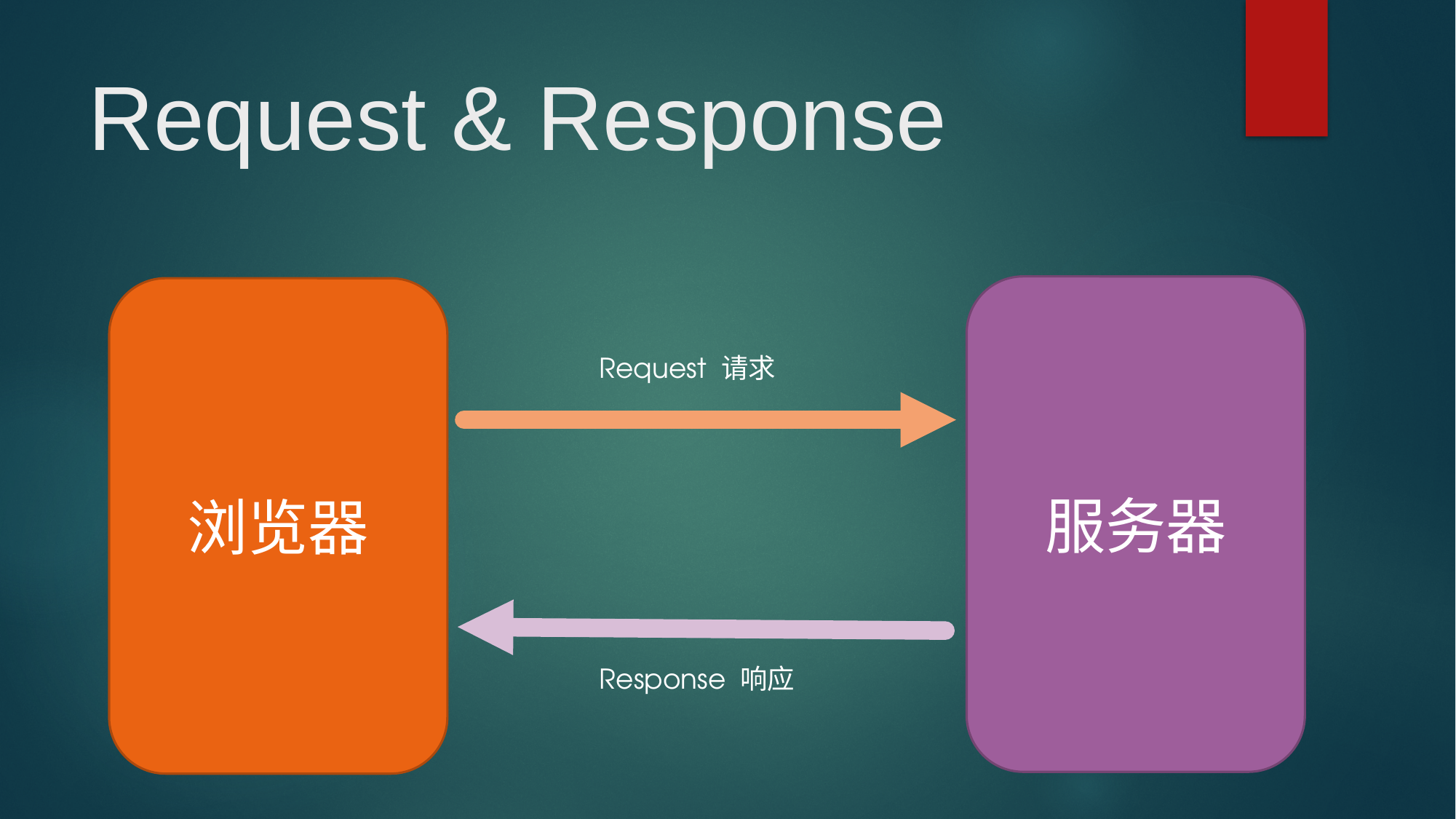

# Request & Response
服务器
浏览器
Request 请求
Response 响应